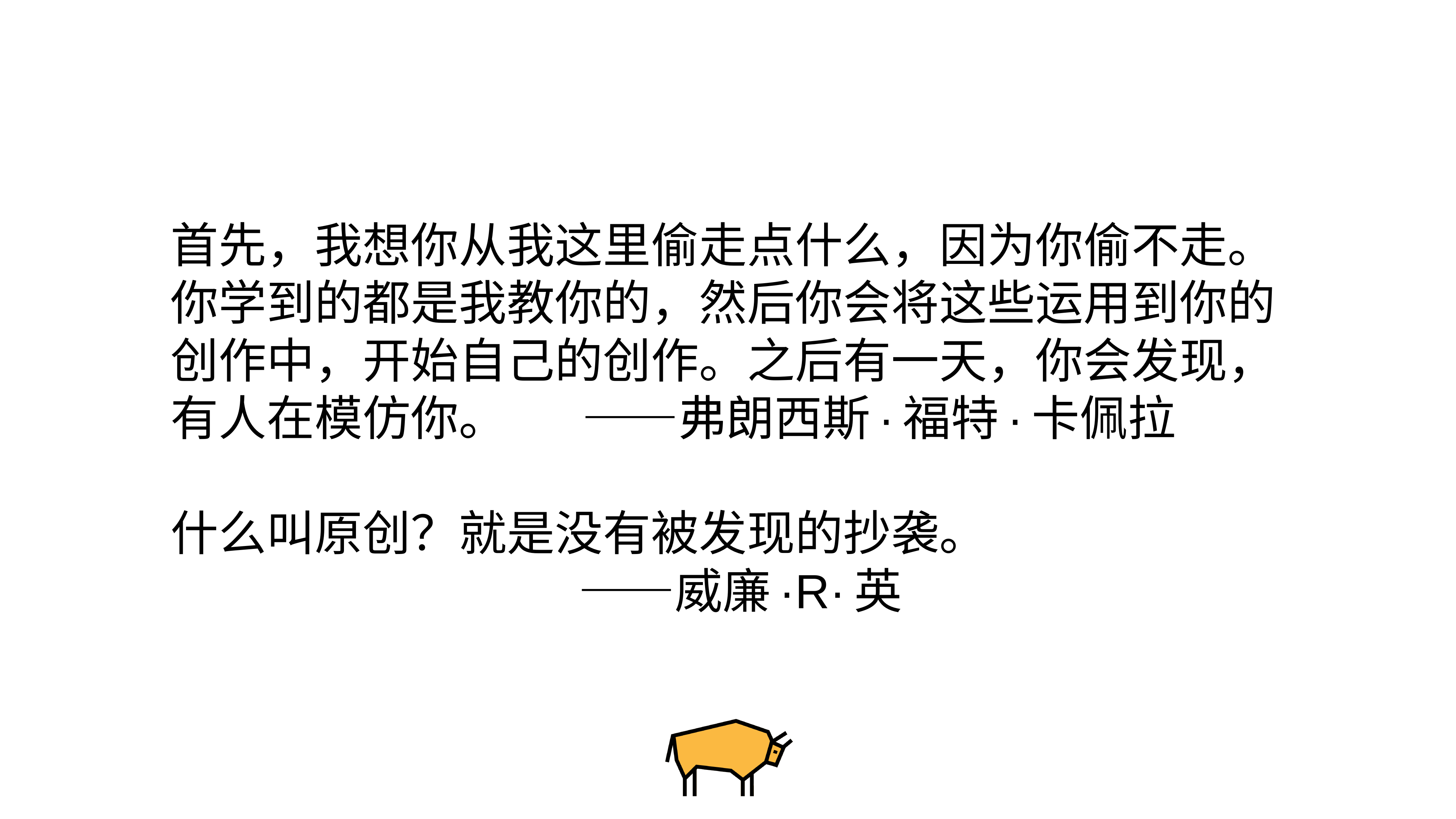

# 首先，我想你从我这里偷走点什么，因为你偷不走。你学到的都是我教你的，然后你会将这些运用到你的创作中，开始自己的创作。之后有一天，你会发现，有人在模仿你。       ——弗朗西斯·福特·卡佩拉 什么叫原创？就是没有被发现的抄袭。 ——威廉·R·英